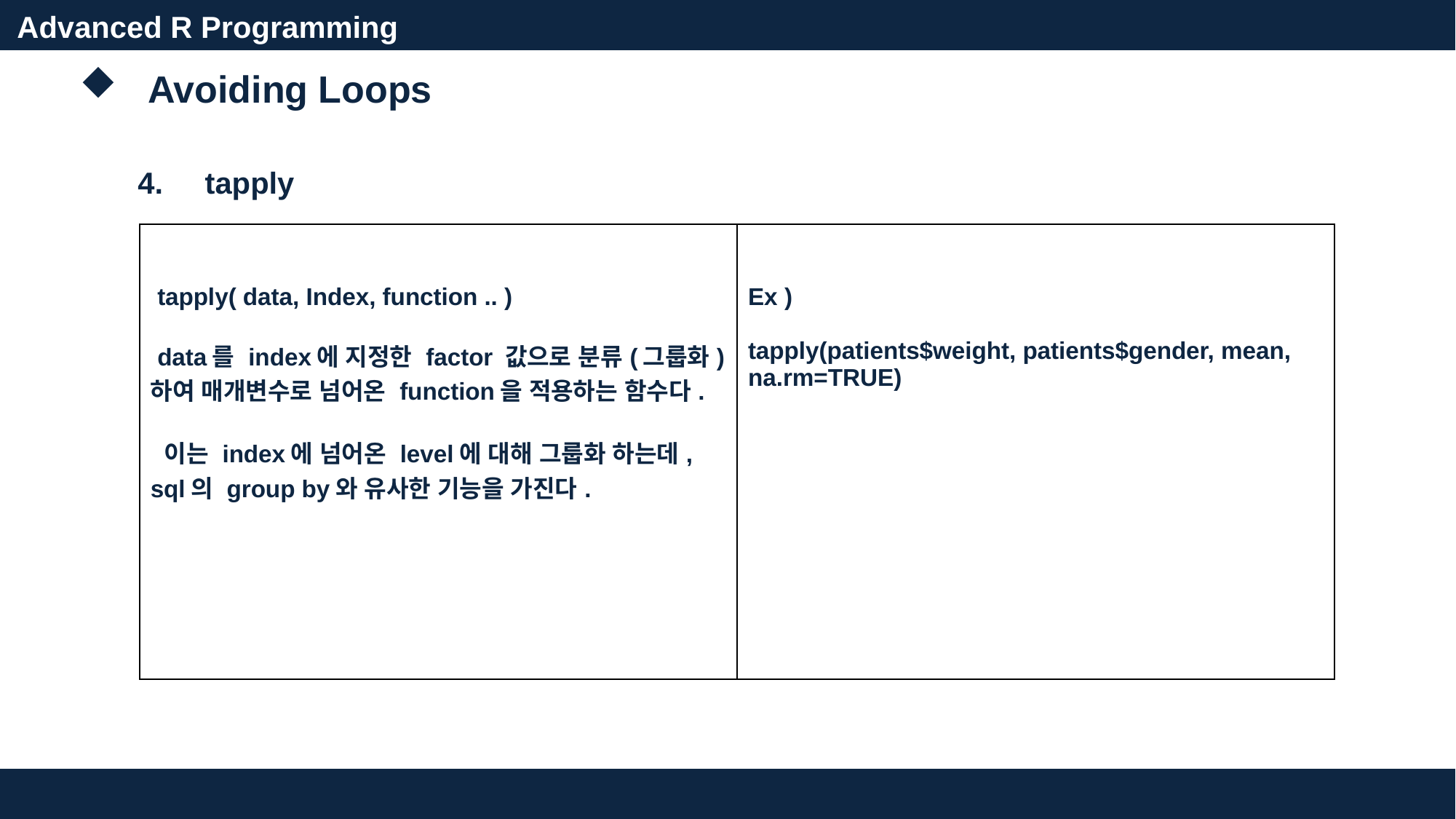

Advanced R Programming
Avoiding Loops
4.     tapply
| tapply( data, Index, function .. ) data를 index에 지정한 factor 값으로 분류(그룹화)하여 매개변수로 넘어온 function을 적용하는 함수다. 이는 index에 넘어온 level에 대해 그룹화 하는데, sql의 group by와 유사한 기능을 가진다.. | Ex ) tapply(patients$weight, patients$gender, mean, na.rm=TRUE) |
| --- | --- |